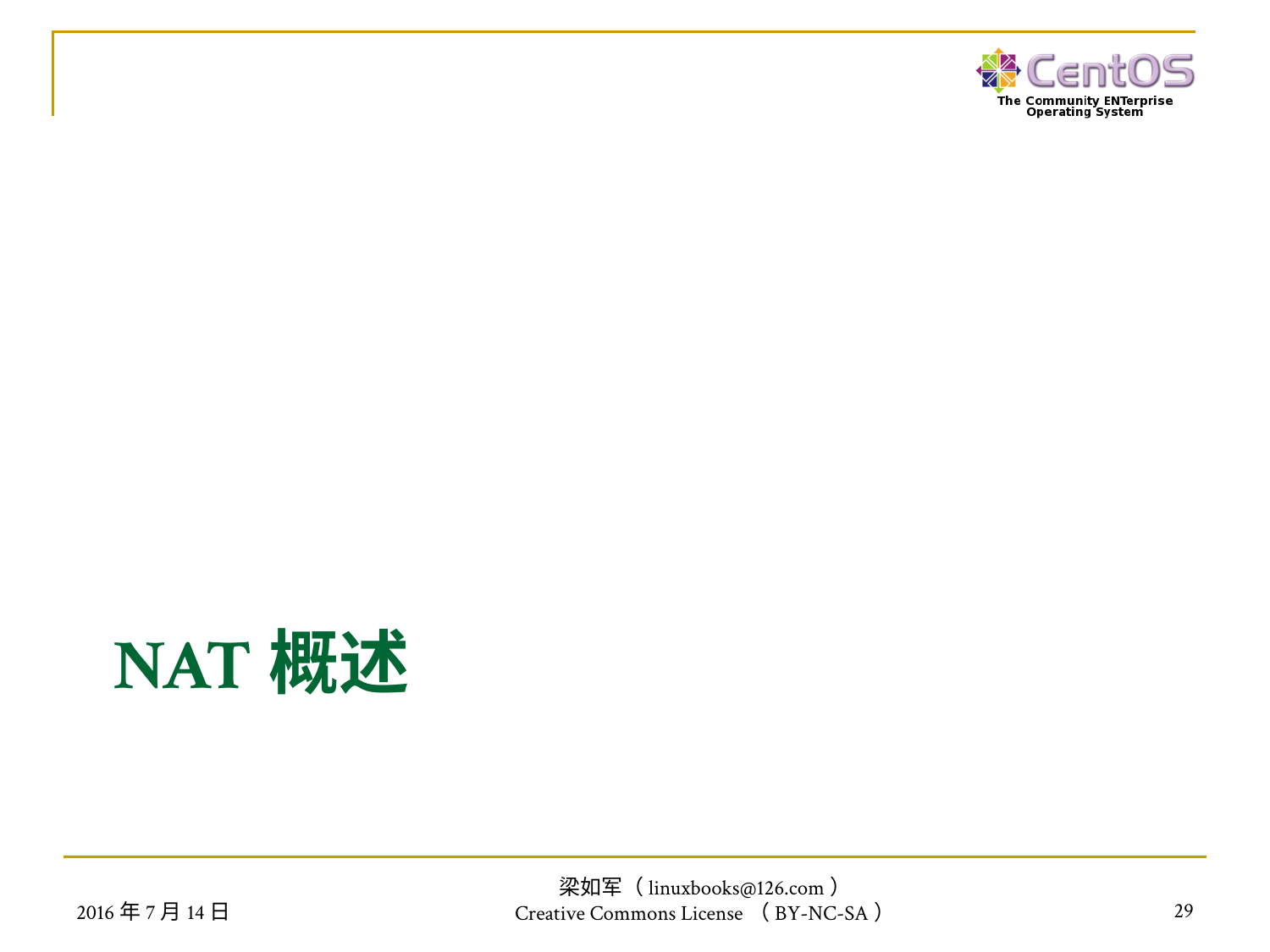

# NAT概述
2016年7月14日
29
梁如军（linuxbooks@126.com）
Creative Commons License（BY-NC-SA）